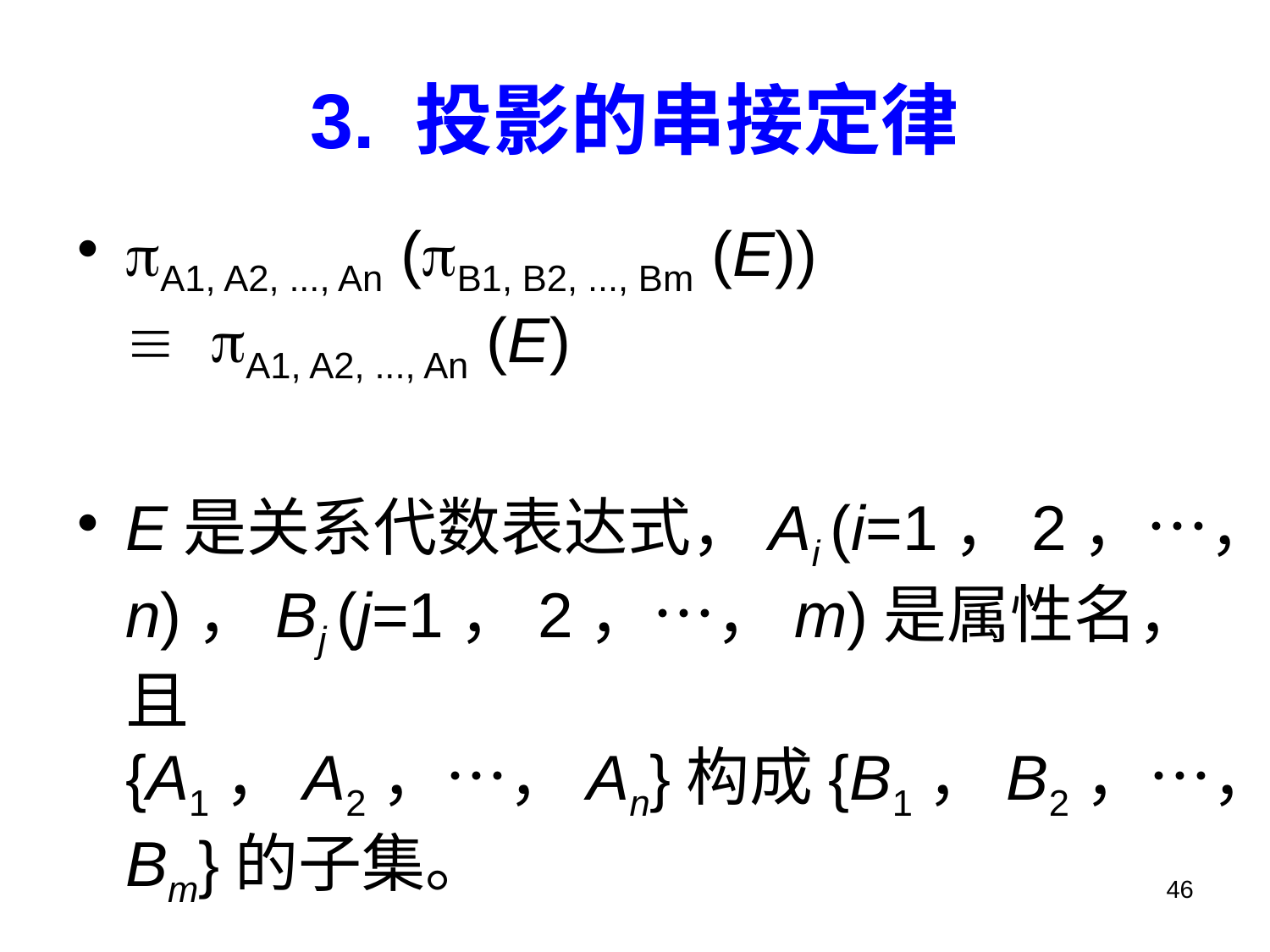

# 3. 投影的串接定律
πA1, A2, ..., An (πB1, B2, ..., Bm (E))
≡  πA1, A2, ..., An (E)

E是关系代数表达式，Ai (i=1，2，…，n)，Bj (j=1，2，…，m)是属性名，且
{A1，A2，…，An}构成{B1，B2，…，Bm}的子集。

46